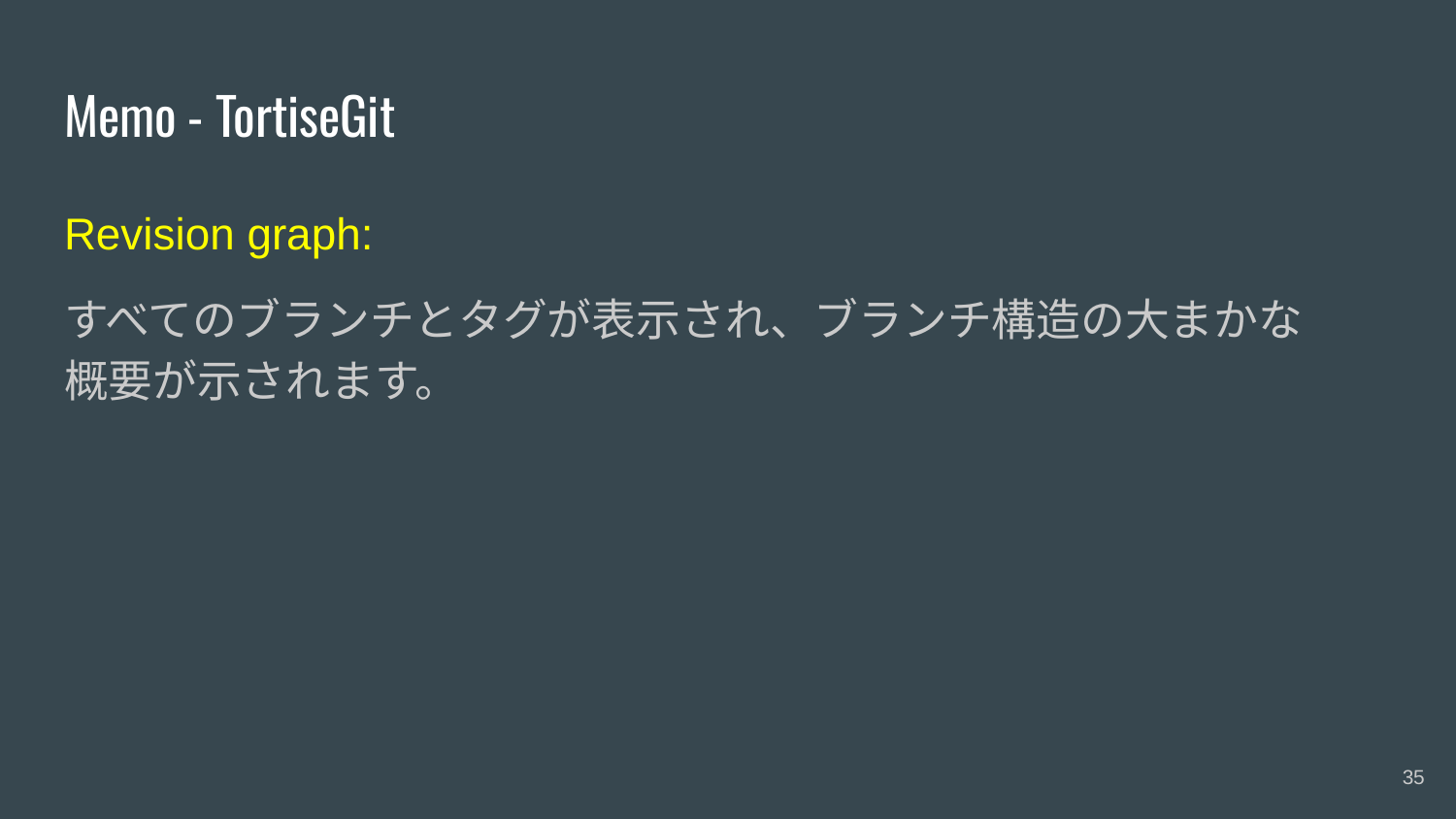

# Memo - TortiseGit
Revision graph:
すべてのブランチとタグが表示され、ブランチ構造の大まかな
概要が示されます。
35